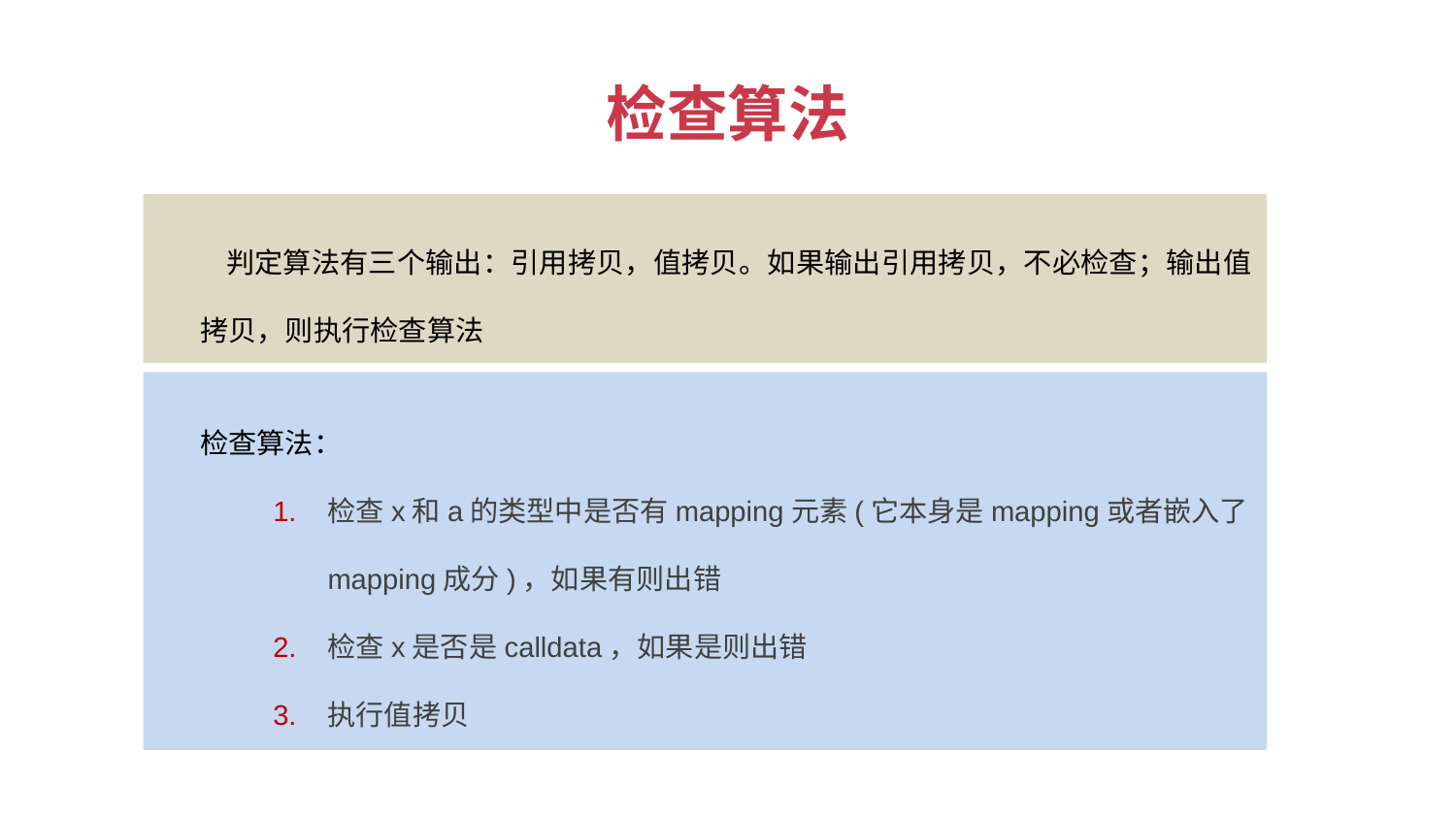

检查算法
   判定算法有三个输出：引用拷贝，值拷贝。如果输出引用拷贝，不必检查；输出值拷贝，则执行检查算法

检查算法：
检查x和a的类型中是否有mapping元素(它本身是mapping或者嵌入了mapping成分)，如果有则出错
检查x是否是calldata，如果是则出错
执行值拷贝